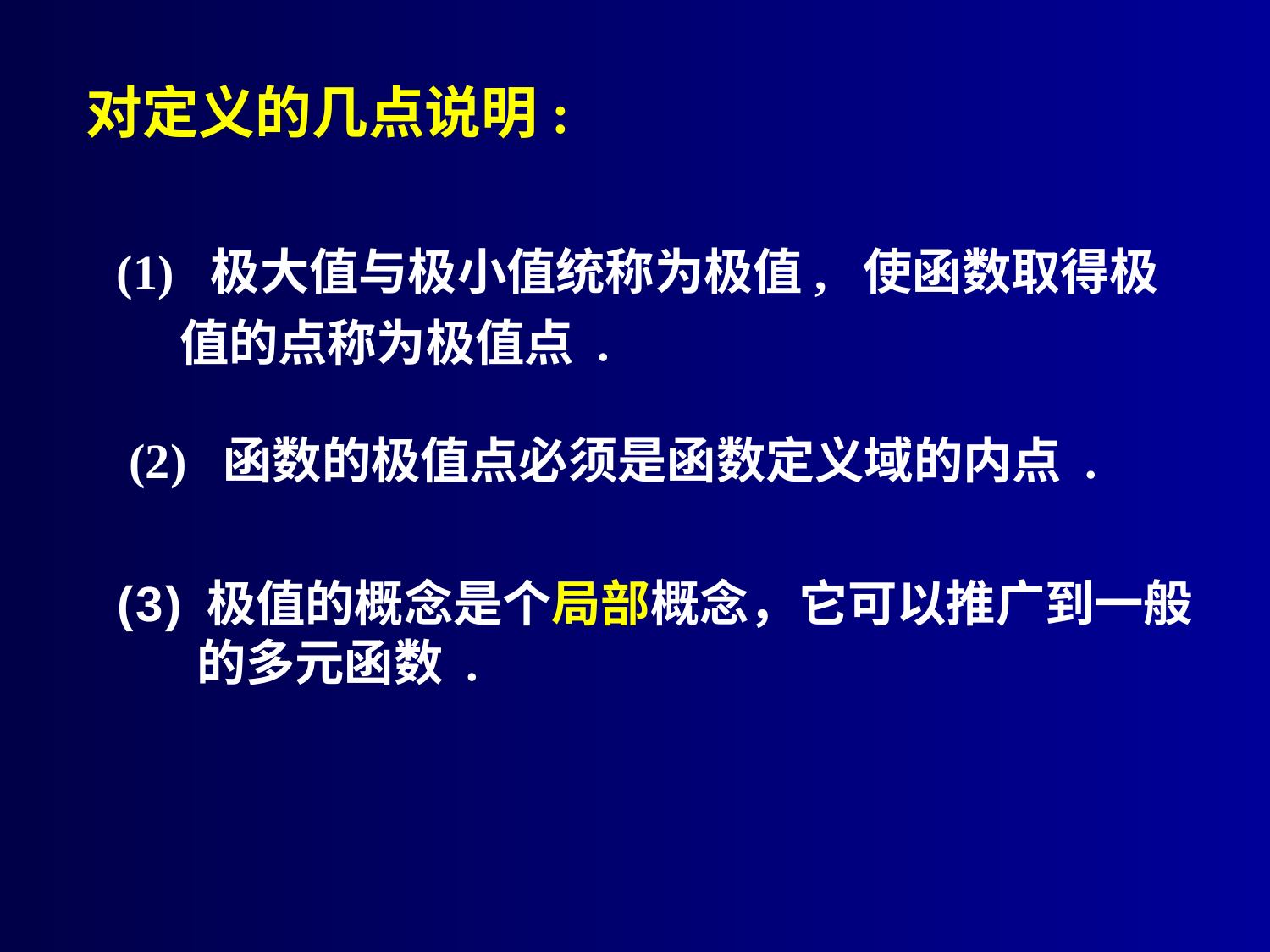

对定义的几点说明:
　(1)  极大值与极小值统称为极值,  使函数取得极
          值的点称为极值点 .
(2)  函数的极值点必须是函数定义域的内点 .
 极值的概念是个局部概念，它可以推广到一般
      的多元函数 .